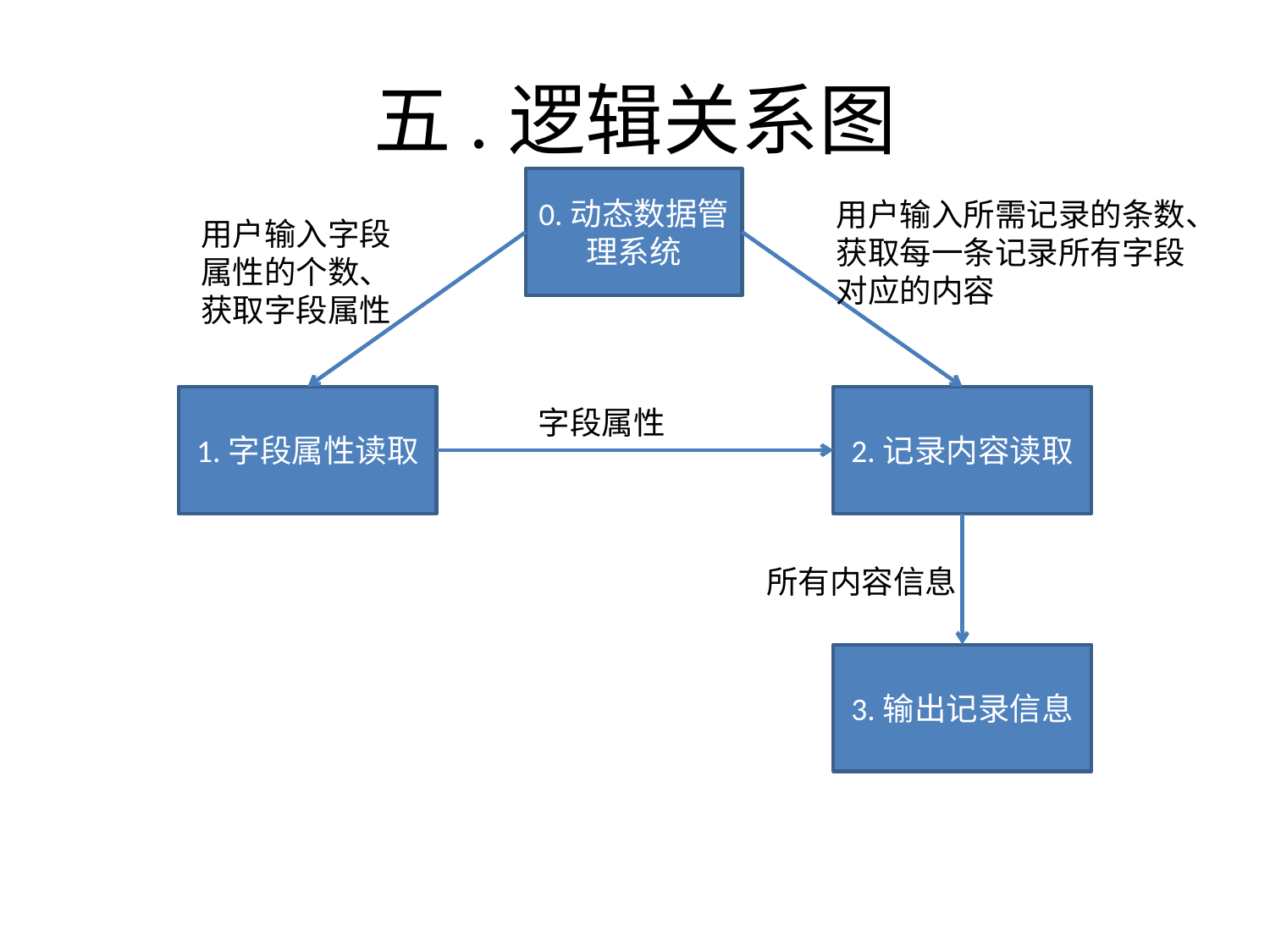

# 五.逻辑关系图
0.动态数据管理系统
用户输入所需记录的条数、获取每一条记录所有字段对应的内容
用户输入字段属性的个数、获取字段属性
1.字段属性读取
2.记录内容读取
字段属性
所有内容信息
3.输出记录信息